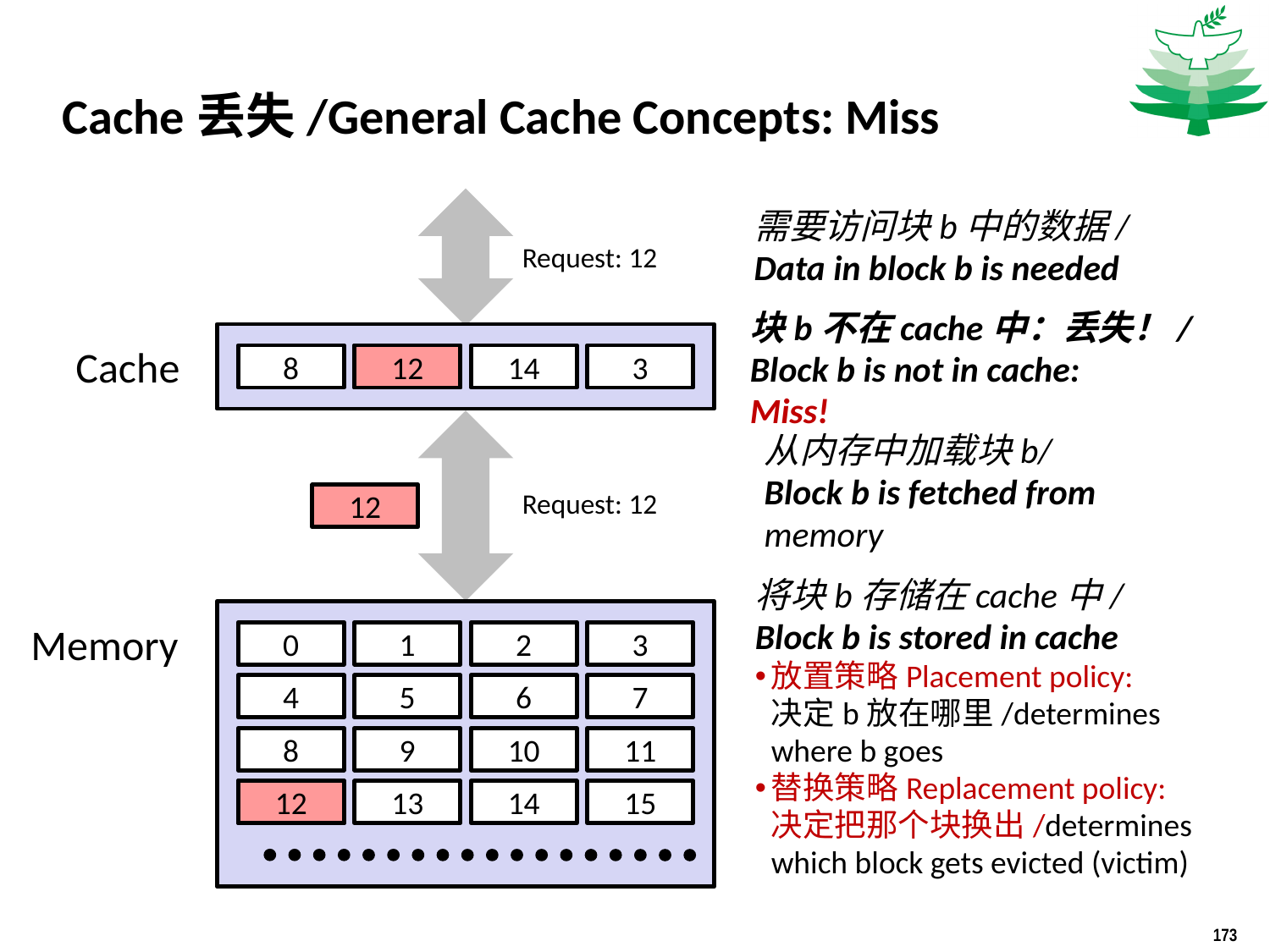

# Cache丢失/General Cache Concepts: Miss

需要访问块b中的数据/
Data in block b is needed
Request: 12
块b不在cache中：丢失！/
Block b is not in cache:
Miss!

Cache
8
9
14
3
12

从内存中加载块b/
Block b is fetched from
memory
Request: 12
12
将块b存储在cache中/
Block b is stored in cache
放置策略Placement policy:
决定b放在哪里/determines where b goes
替换策略Replacement policy:
决定把那个块换出/determines which block gets evicted (victim)

Memory
0
1
2
3
4
5
6
7
8
9
10
11
12
12
13
14
15